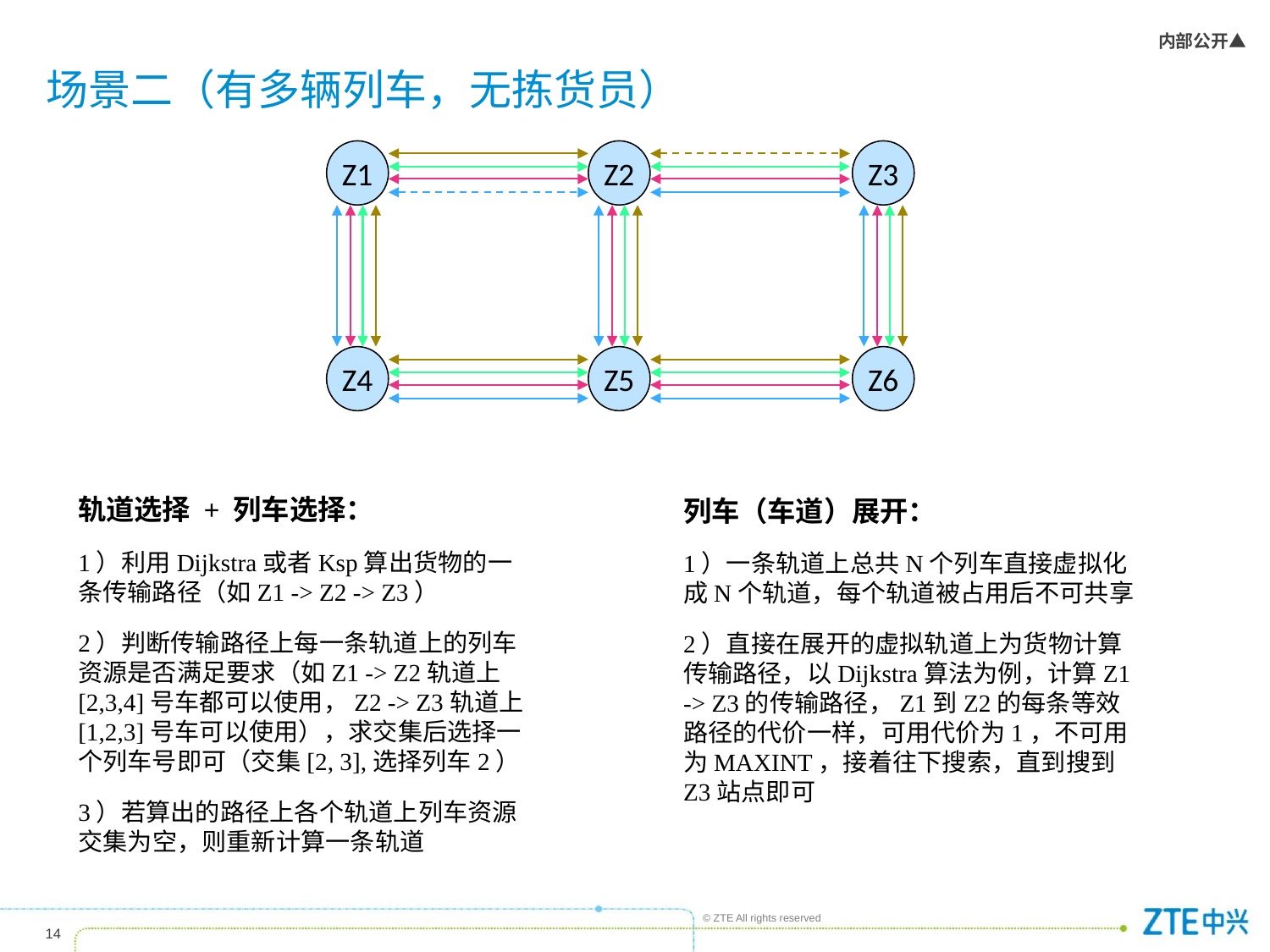

# 场景二（有多辆列车，无拣货员）
Z1
Z2
Z3
Z4
Z5
Z6
轨道选择 + 列车选择：
1）利用Dijkstra或者Ksp算出货物的一条传输路径（如Z1 -> Z2 -> Z3）
2）判断传输路径上每一条轨道上的列车资源是否满足要求（如Z1 -> Z2轨道上[2,3,4]号车都可以使用，Z2 -> Z3轨道上[1,2,3]号车可以使用），求交集后选择一个列车号即可（交集[2, 3],选择列车2）
3）若算出的路径上各个轨道上列车资源交集为空，则重新计算一条轨道

列车（车道）展开：
1）一条轨道上总共N个列车直接虚拟化成N个轨道，每个轨道被占用后不可共享
2）直接在展开的虚拟轨道上为货物计算传输路径，以Dijkstra算法为例，计算Z1 -> Z3的传输路径，Z1到Z2的每条等效路径的代价一样，可用代价为1，不可用为MAXINT，接着往下搜索，直到搜到Z3站点即可